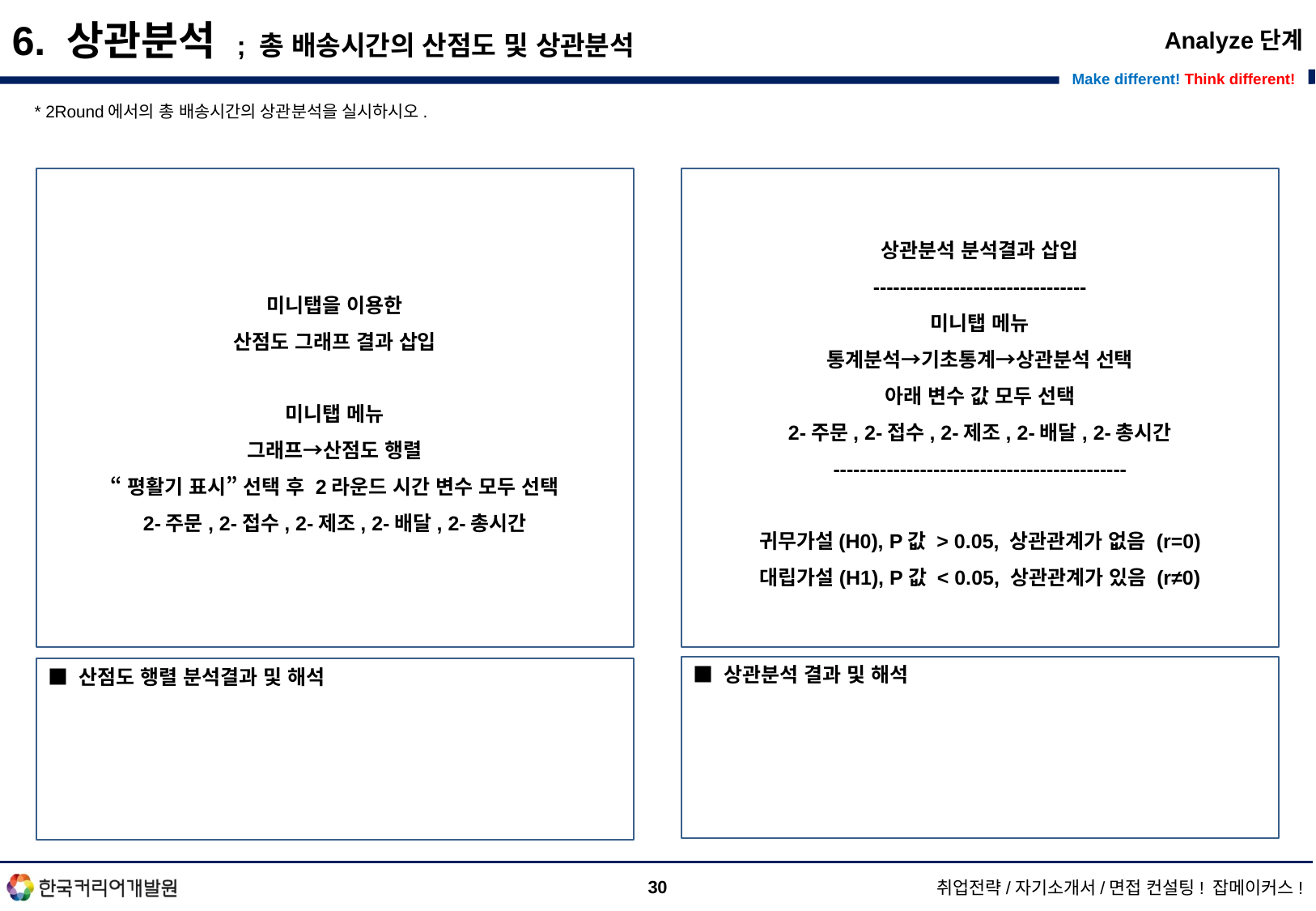

6. 상관분석 ; 총 배송시간의 산점도 및 상관분석
Analyze단계
* 2Round에서의 총 배송시간의 상관분석을 실시하시오.
미니탭을 이용한
산점도 그래프 결과 삽입

미니탭 메뉴
그래프→산점도 행렬
“평활기 표시” 선택 후 2라운드 시간 변수 모두 선택
2-주문, 2-접수, 2-제조, 2-배달, 2-총시간
상관분석 분석결과 삽입
--------------------------------
미니탭 메뉴
통계분석→기초통계→상관분석 선택
아래 변수 값 모두 선택
2-주문, 2-접수, 2-제조, 2-배달, 2-총시간
--------------------------------------------

귀무가설(H0), P값 > 0.05, 상관관계가 없음 (r=0)
대립가설(H1), P값 < 0.05, 상관관계가 있음 (r≠0)
■ 상관분석 결과 및 해석
■ 산점도 행렬 분석결과 및 해석